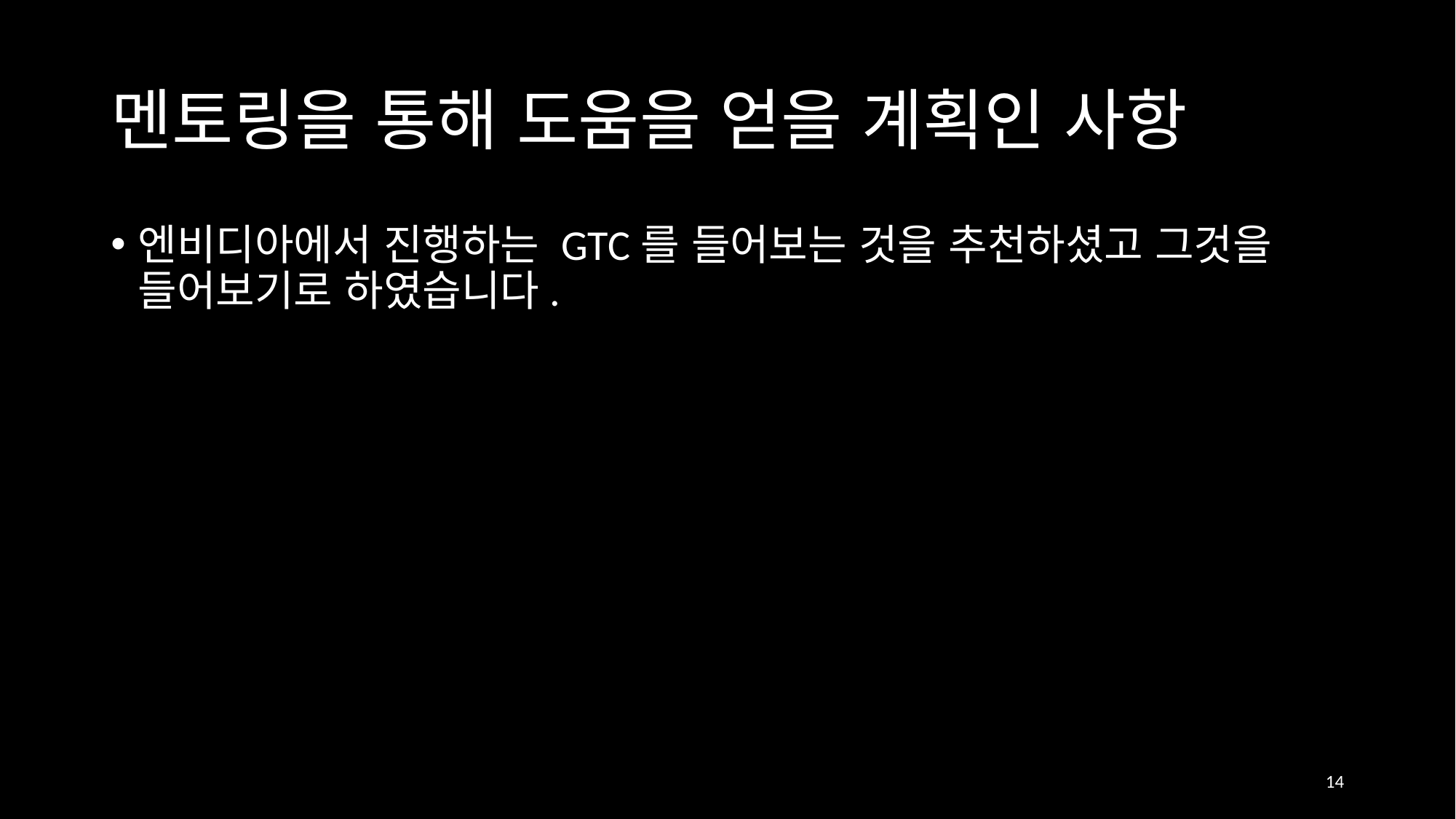

# 멘토링을 통해 도움을 얻을 계획인 사항
엔비디아에서 진행하는 GTC를 들어보는 것을 추천하셨고 그것을 들어보기로 하였습니다.
14